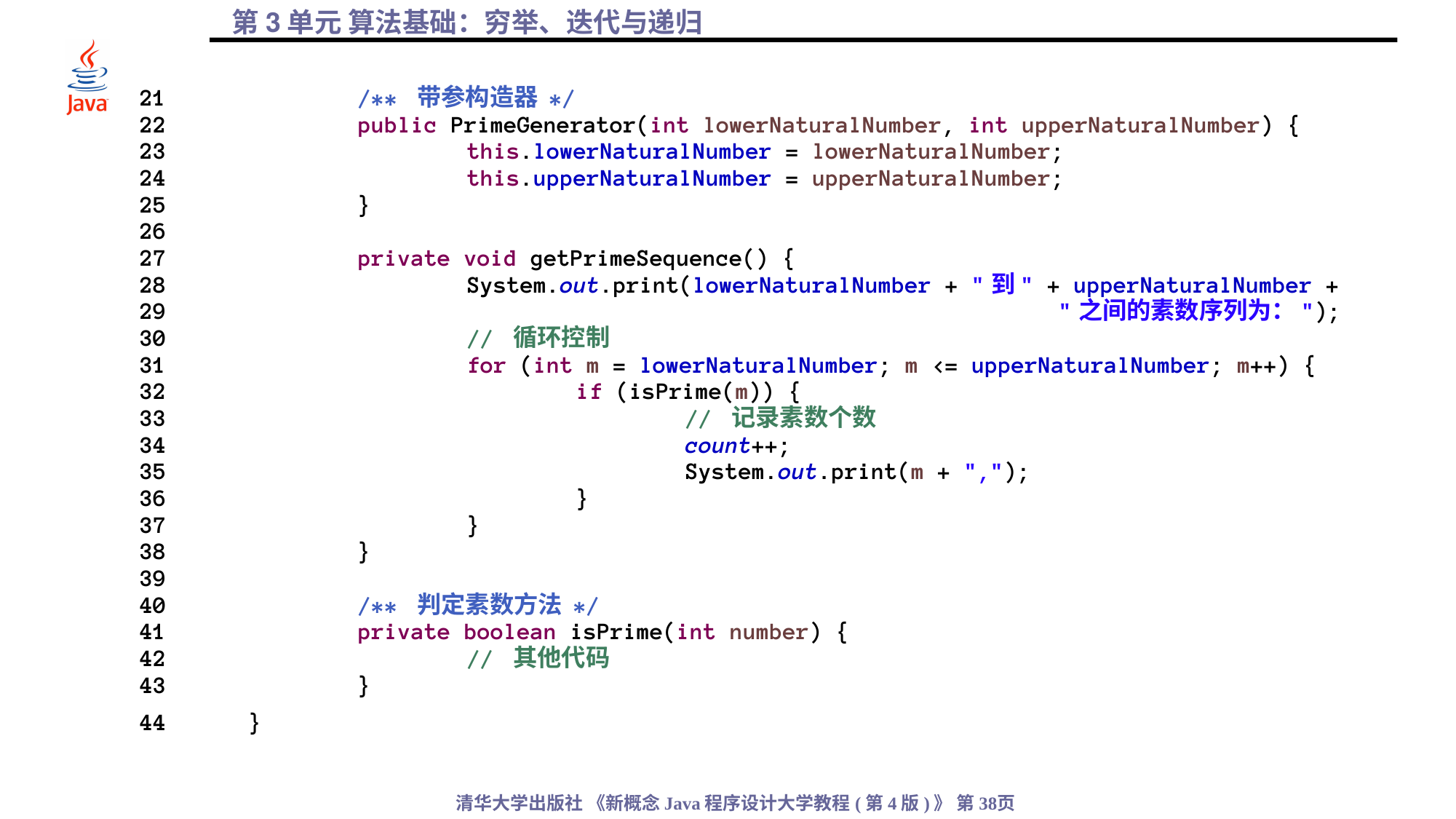

21		/** 带参构造器 */
22		public PrimeGenerator(int lowerNaturalNumber, int upperNaturalNumber) {
23			this.lowerNaturalNumber = lowerNaturalNumber;
24			this.upperNaturalNumber = upperNaturalNumber;
25		}
26
27		private void getPrimeSequence() {
28			System.out.print(lowerNaturalNumber + "到" + upperNaturalNumber +
29	                                                             "之间的素数序列为：");
30			// 循环控制
31			for (int m = lowerNaturalNumber; m <= upperNaturalNumber; m++) {
32				if (isPrime(m)) {
33					// 记录素数个数
34					count++;
35					System.out.print(m + ",");
36				}
37			}
38		}
39
40		/** 判定素数方法 */
41		private boolean isPrime(int number) {
42			// 其他代码
43		}
44	}